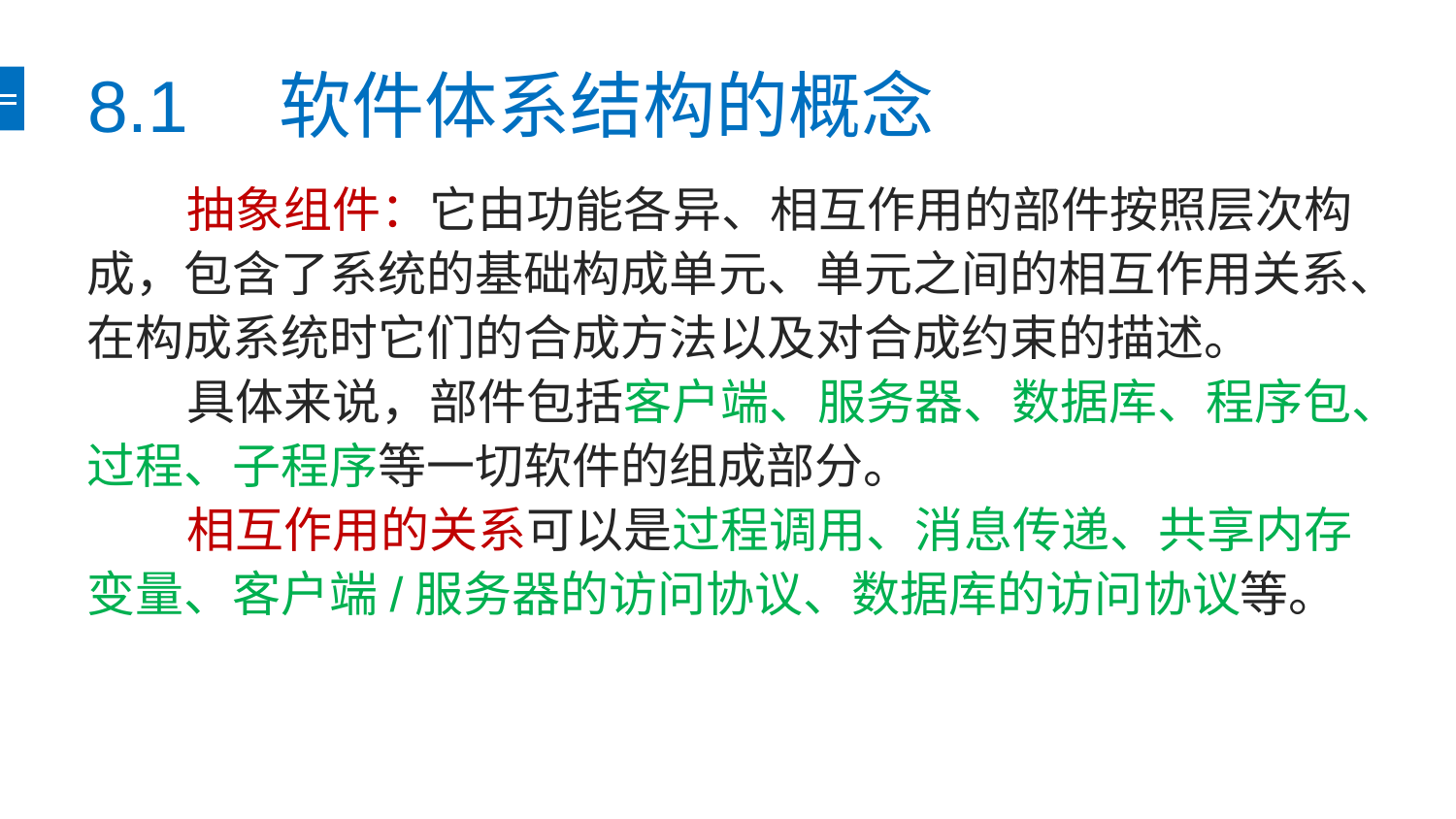

# 8.1　软件体系结构的概念
抽象组件：它由功能各异、相互作用的部件按照层次构成，包含了系统的基础构成单元、单元之间的相互作用关系、在构成系统时它们的合成方法以及对合成约束的描述。
具体来说，部件包括客户端、服务器、数据库、程序包、过程、子程序等一切软件的组成部分。
相互作用的关系可以是过程调用、消息传递、共享内存变量、客户端/服务器的访问协议、数据库的访问协议等。